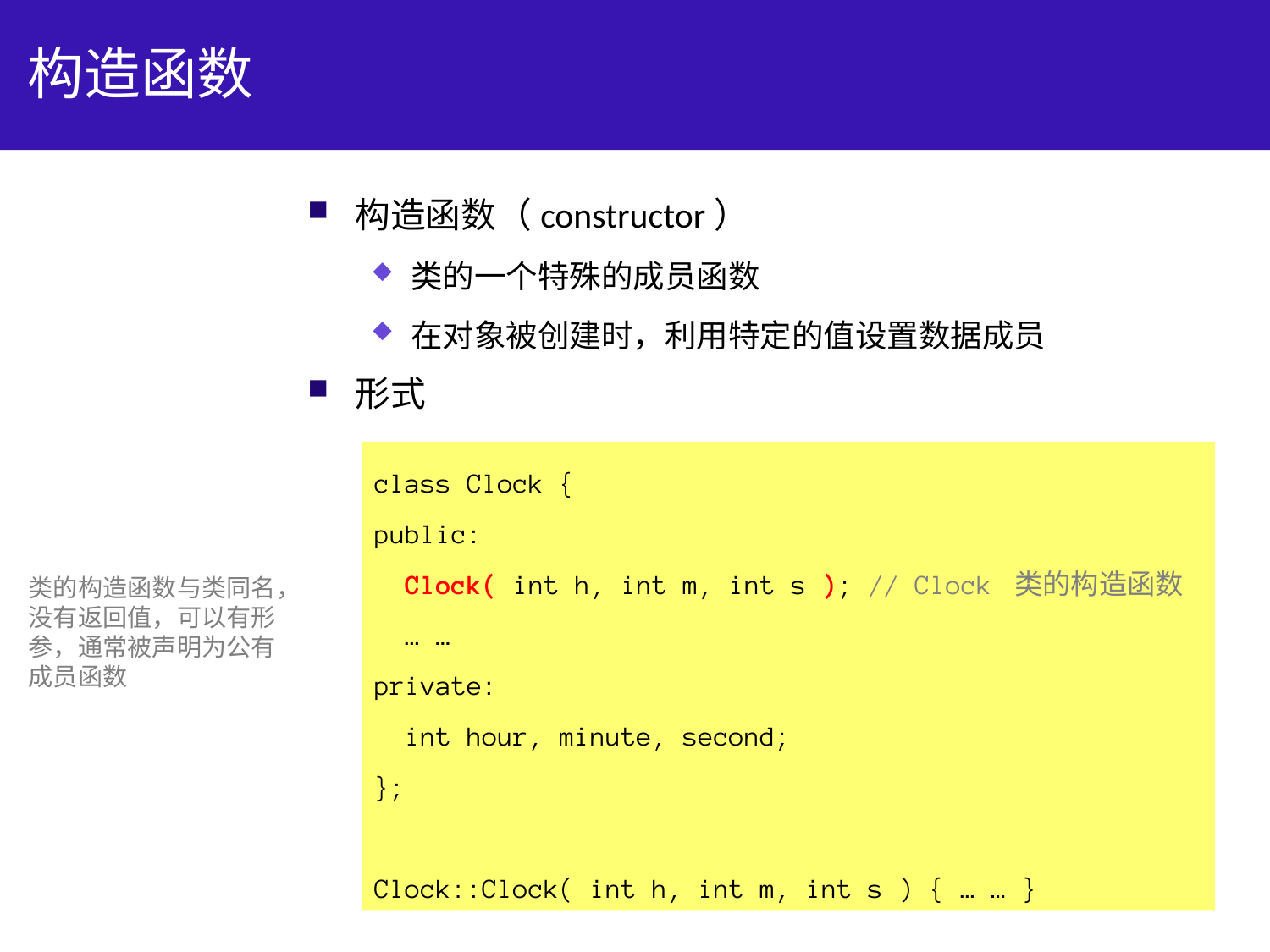

# 构造函数
构造函数（constructor）
类的一个特殊的成员函数
在对象被创建时，利用特定的值设置数据成员
形式
class Clock {
public:
  Clock( int h, int m, int s ); // Clock 类的构造函数
  … …
private:
  int hour, minute, second;
};

Clock::Clock( int h, int m, int s ) { … … }
类的构造函数与类同名，
没有返回值，可以有形
参，通常被声明为公有
成员函数
37